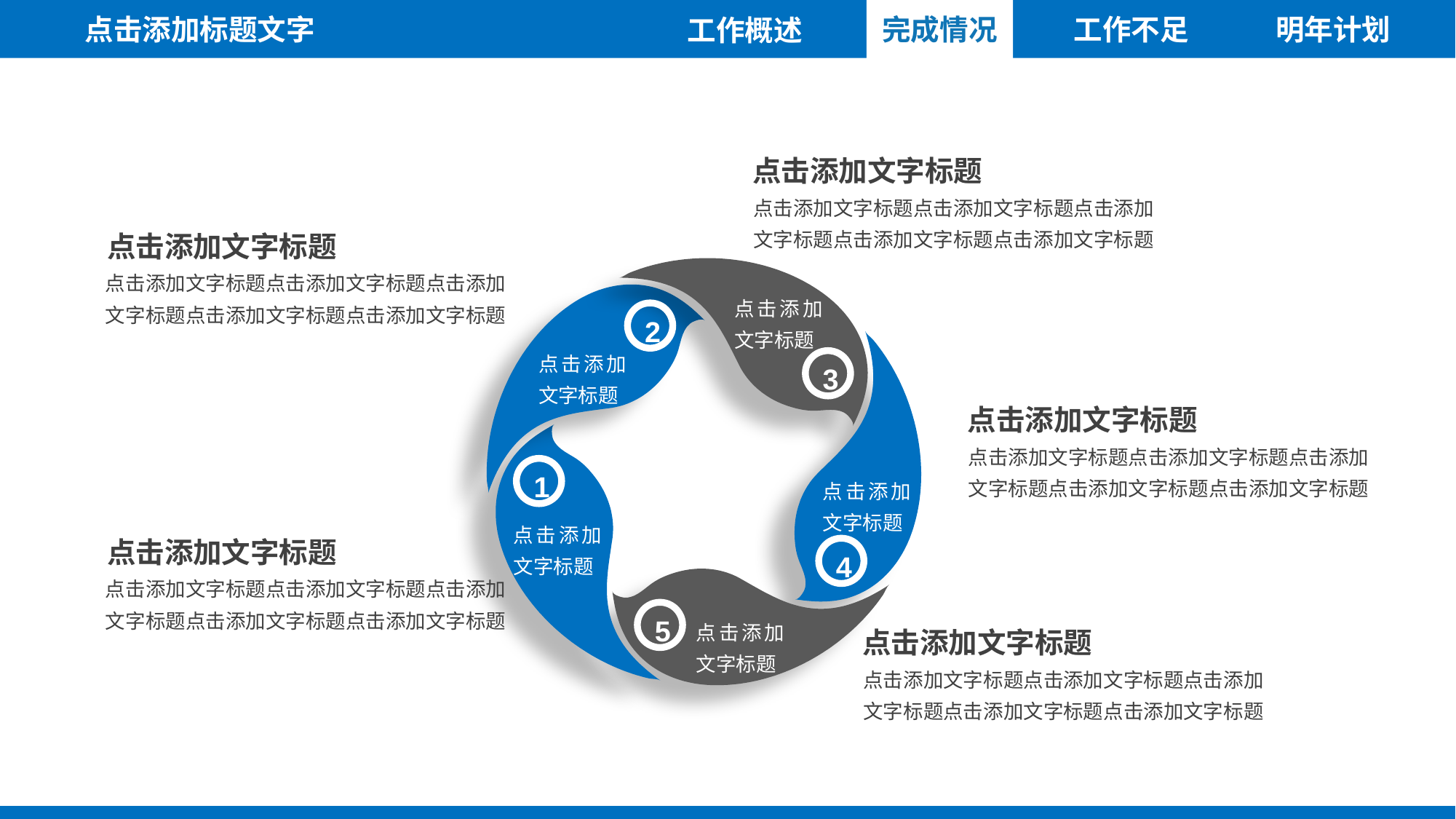

点击添加标题文字
完成情况
工作不足
明年计划
工作概述

点击添加文字标题
点击添加文字标题点击添加文字标题点击添加文字标题点击添加文字标题点击添加文字标题
点击添加文字标题

点击添加文字标题点击添加文字标题点击添加文字标题点击添加文字标题点击添加文字标题
点击添加文字标题

2

点击添加文字标题
3
点击添加文字标题

点击添加文字标题点击添加文字标题点击添加文字标题点击添加文字标题点击添加文字标题
1
点击添加文字标题
点击添加文字标题
点击添加文字标题
4
点击添加文字标题点击添加文字标题点击添加文字标题点击添加文字标题点击添加文字标题

5
点击添加文字标题
点击添加文字标题
点击添加文字标题点击添加文字标题点击添加文字标题点击添加文字标题点击添加文字标题